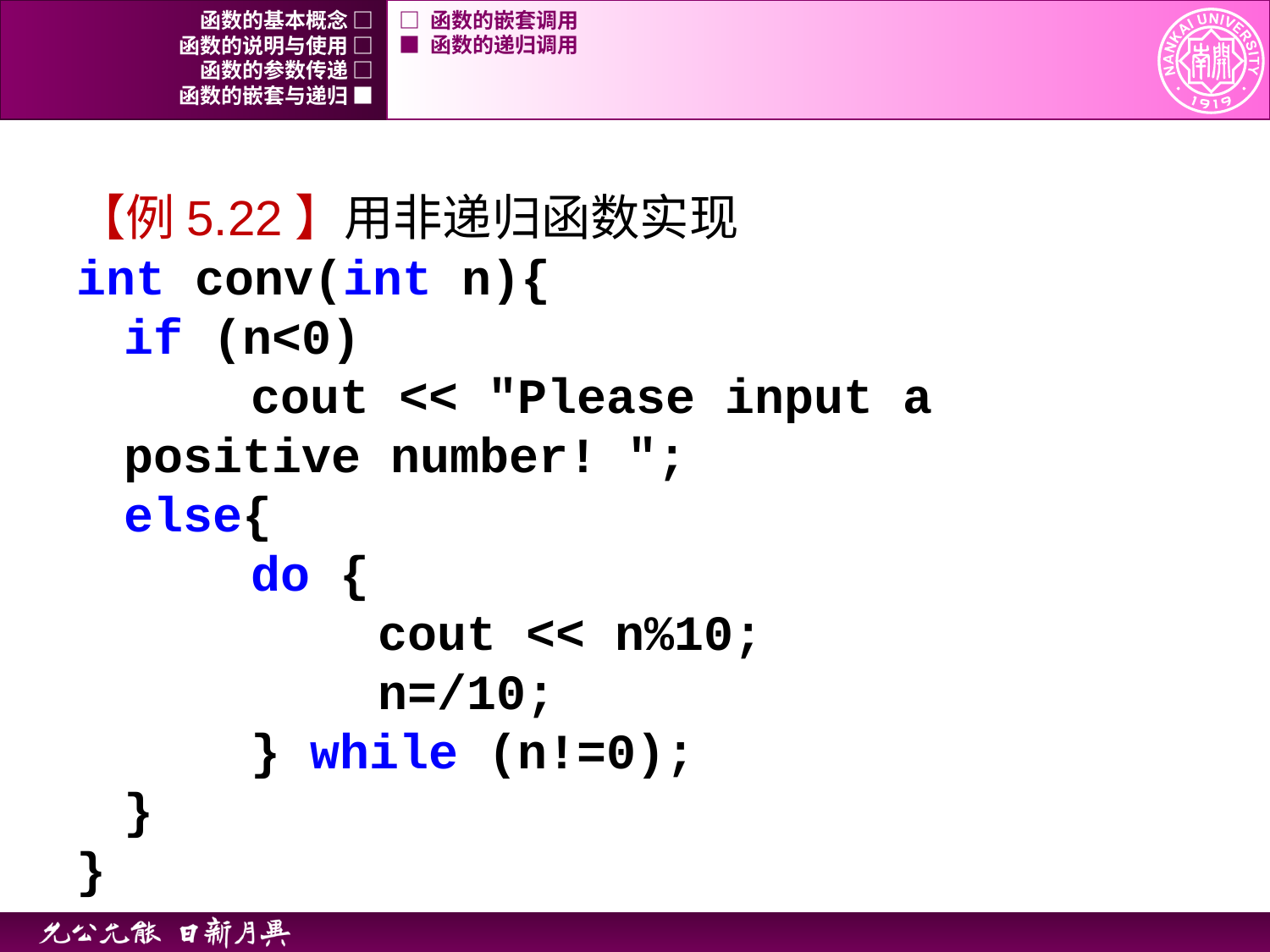

函数的基本概念 □
□ 函数的嵌套调用
函数的说明与使用 □
■ 函数的递归调用
函数的参数传递 □

函数的嵌套与递归 ■

【例5.22】用非递归函数实现
int conv(int n){
	if (n<0)
		cout << "Please input a positive number! ";
	else{
		do {
			cout << n%10;
		n=/10;
	} while (n!=0);
	}
}